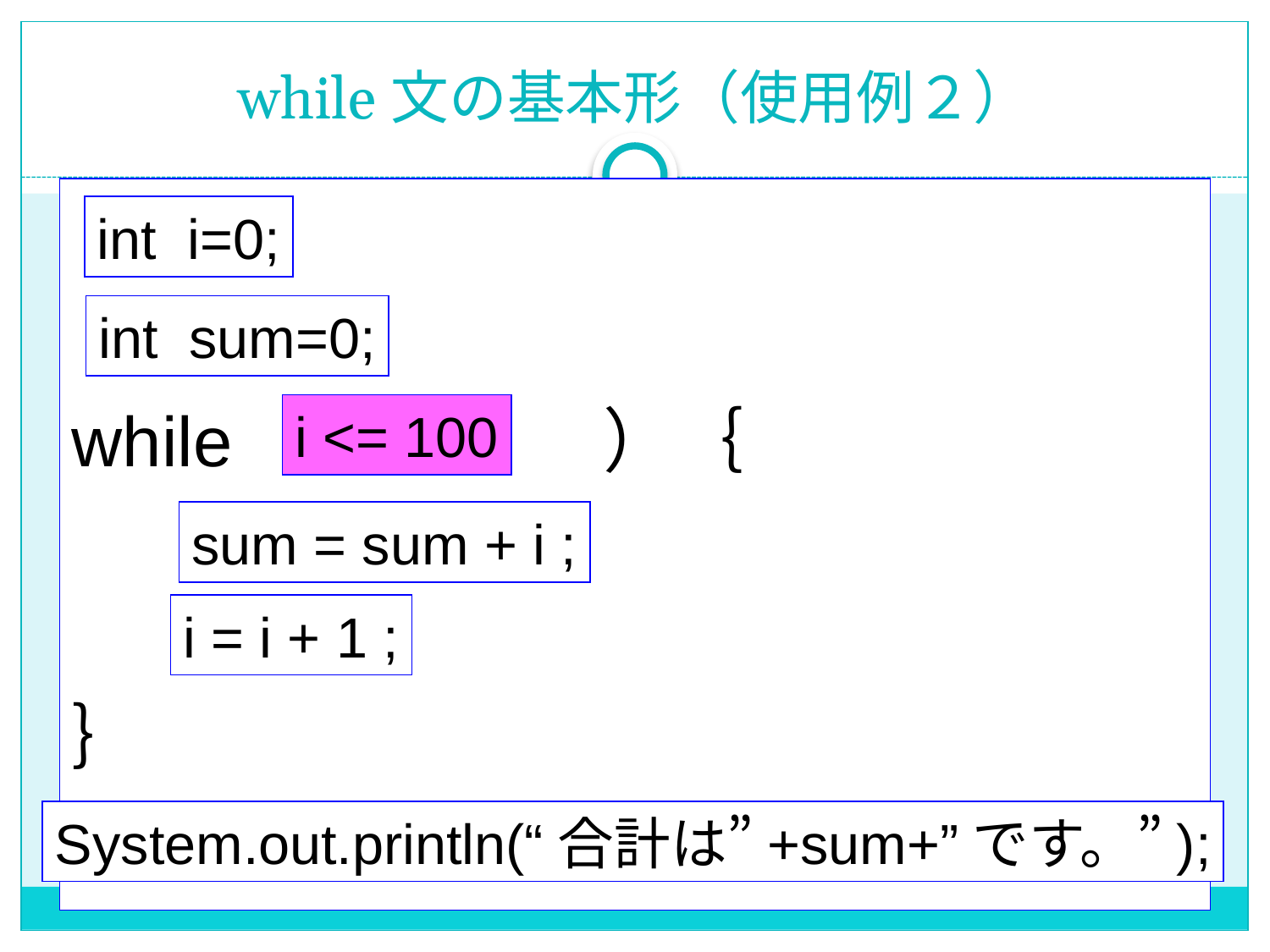

# while文の基本形（使用例２）

while（        　　 ）｛
｝

int  i=0;
int  sum=0;
i <= 100
sum = sum + i ;
i = i + 1 ;
System.out.println(“合計は”+sum+”です。”);